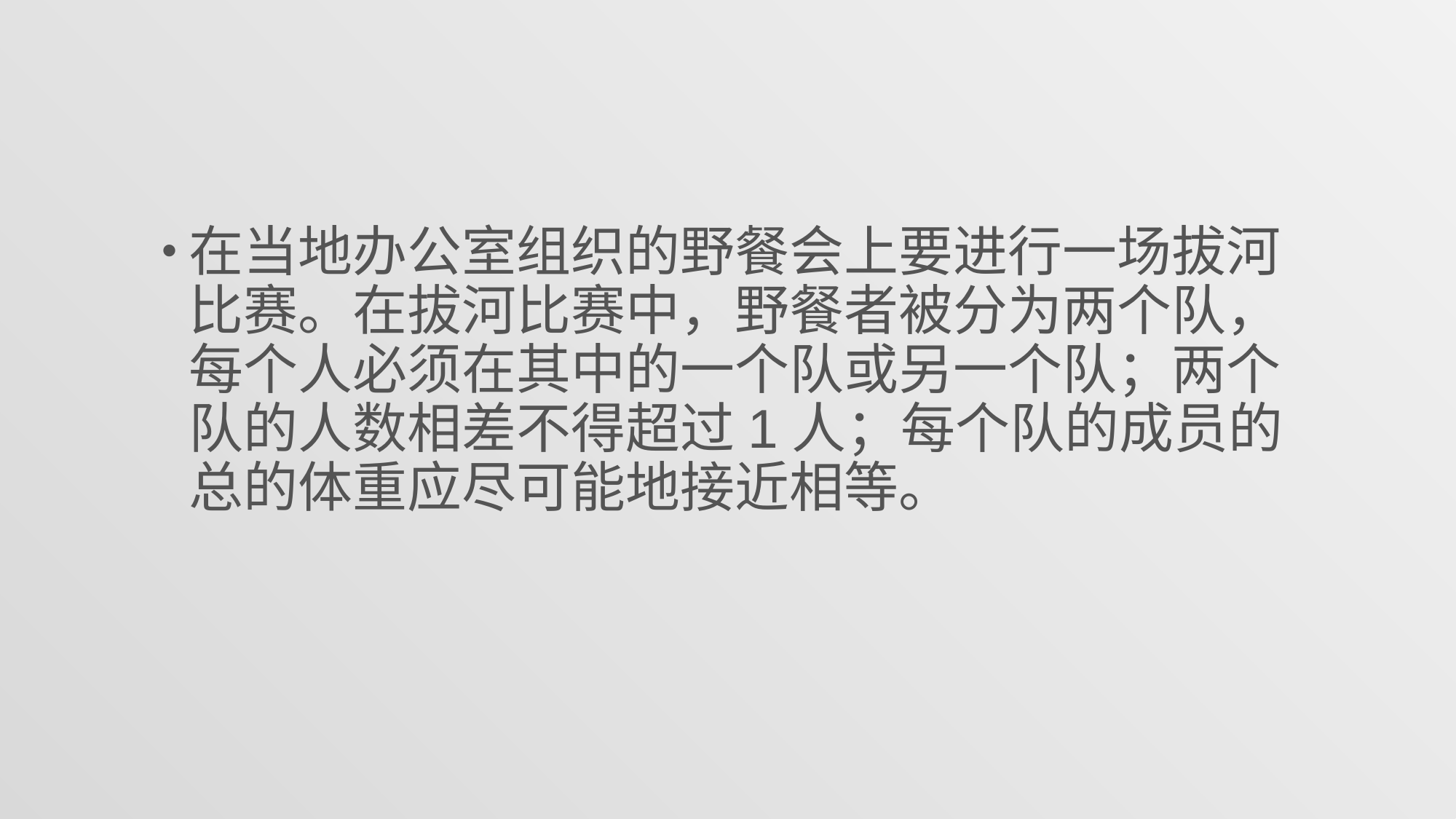

#
在当地办公室组织的野餐会上要进行一场拔河比赛。在拔河比赛中，野餐者被分为两个队，每个人必须在其中的一个队或另一个队；两个队的人数相差不得超过1人；每个队的成员的总的体重应尽可能地接近相等。